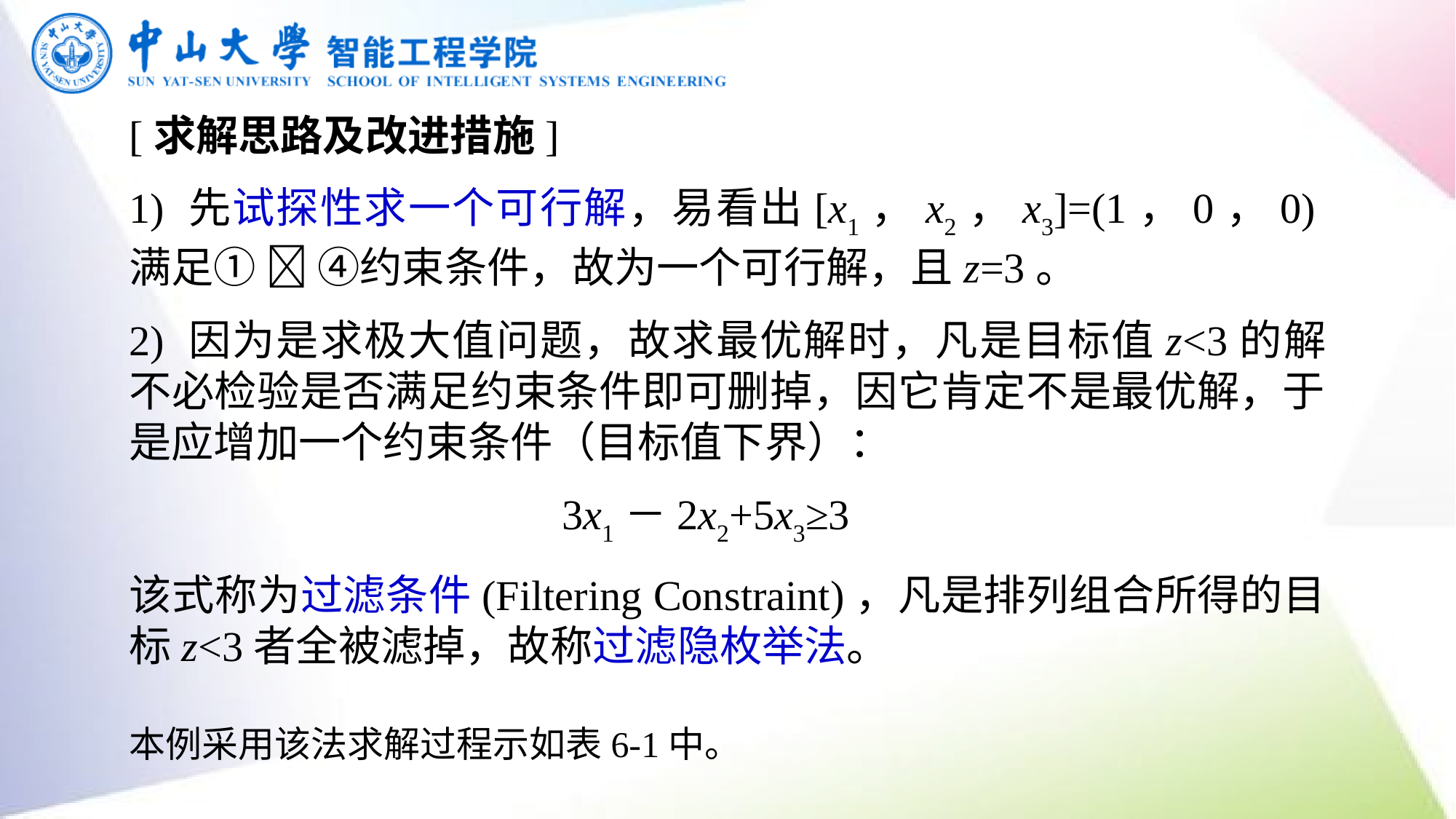

[求解思路及改进措施]
1) 先试探性求一个可行解，易看出[x1，x2，x3]=(1，0，0)满足① ∼ ④约束条件，故为一个可行解，且z=3。
2) 因为是求极大值问题，故求最优解时，凡是目标值z<3的解不必检验是否满足约束条件即可删掉，因它肯定不是最优解，于是应增加一个约束条件（目标值下界）：
                                         3x1－2x2+5x3≥3
该式称为过滤条件(Filtering Constraint)，凡是排列组合所得的目标z<3者全被滤掉，故称过滤隐枚举法。
本例采用该法求解过程示如表6-1中。